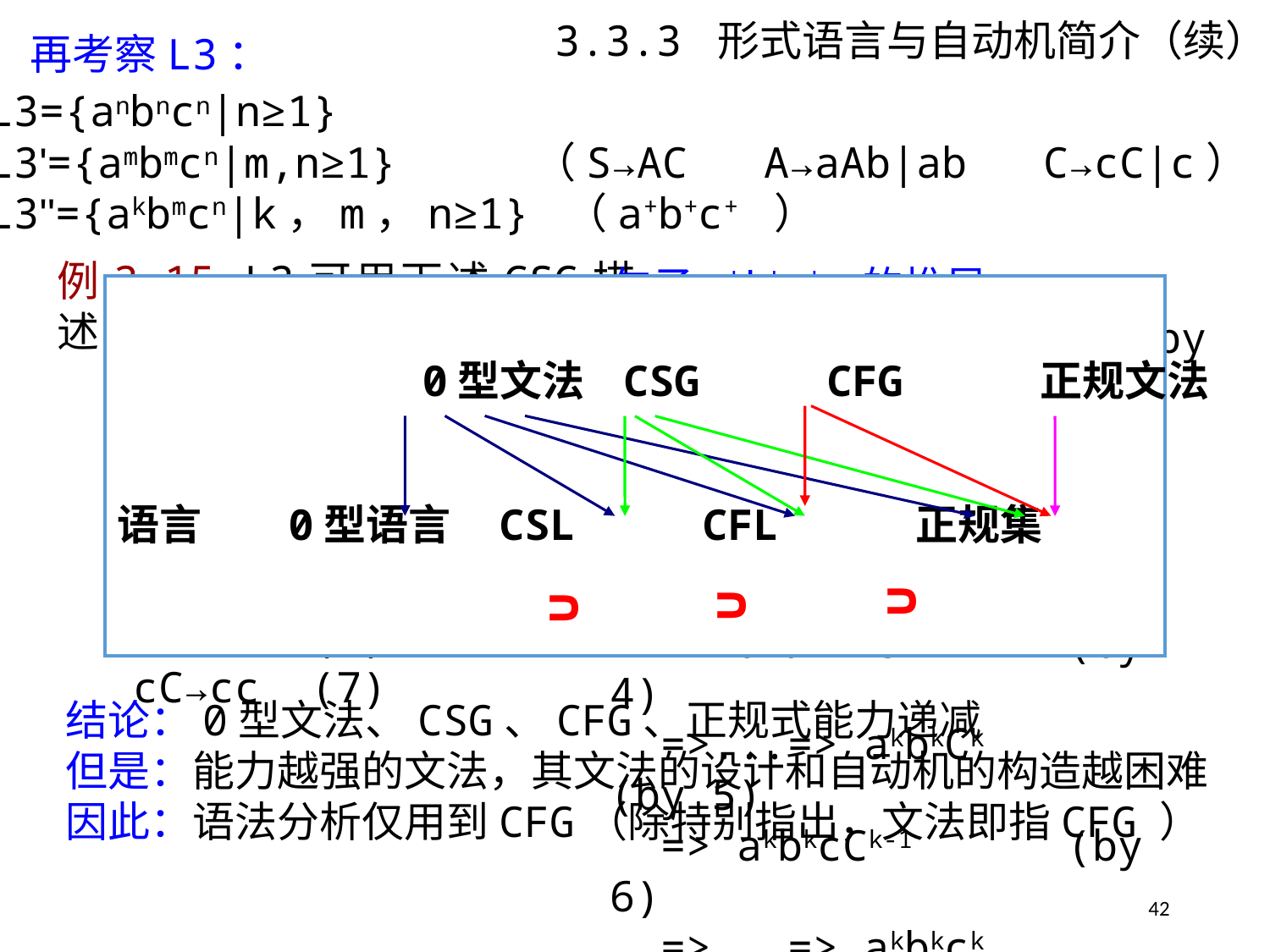

# 3.3.3 形式语言与自动机简介（续）
再考察L3：
L3={anbncn|n≥1}
L3'={ambmcn|m,n≥1}     （S→AC   A→aAb|ab   C→cC|c）
L3''={akbmcn|k，m，n≥1} （a+b+c+ ）
例3.15 L3可用下述CSG描述：
   S→aSBC  (1)
   S→aBC   (2)
   CB→BC   (3)
   aB→ab   (4)
   bB→bb	(5)
   bC→bc	(6)
   cC→cc	(7)
句子akbkck 的推导：
S =>...=> ak-1S(BC)k-1 (by 1)
  => ak(BC)k 	   (by 2)
  =>...=> akBkCk 	   (by 3)
  => akbBk-1Ck 	   (by 4)
  =>...=> akbkCk 	   (by 5)
  => akbkcCk-1 	   (by 6)
  =>...=> akbkck  	   (by 7)

            0型文法   CSG     CFG     正规文法

语言        0型语言    CSL     CFL     正规集

∪
∪
∪
结论：0型文法、CSG、CFG、正规式能力递减
但是：能力越强的文法，其文法的设计和自动机的构造越困难
因此：语法分析仅用到CFG（除特别指出，文法即指CFG ）
42